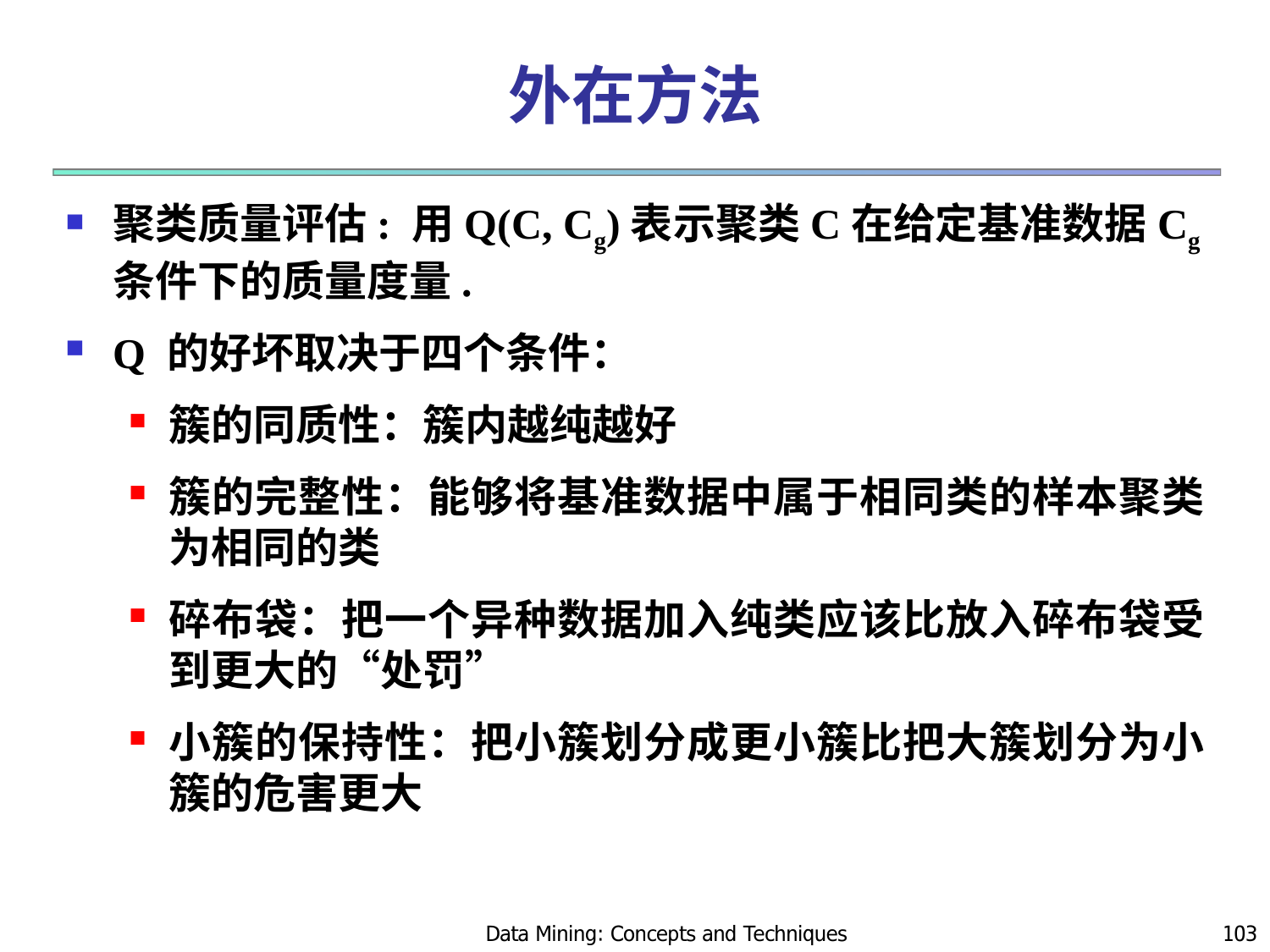

聚类质量评估: 用Q(C, Cg)表示聚类C在给定基准数据Cg条件下的质量度量.
Q 的好坏取决于四个条件：
簇的同质性：簇内越纯越好
簇的完整性：能够将基准数据中属于相同类的样本聚类为相同的类
碎布袋：把一个异种数据加入纯类应该比放入碎布袋受到更大的“处罚”
小簇的保持性：把小簇划分成更小簇比把大簇划分为小簇的危害更大
# 外在方法
Data Mining: Concepts and Techniques
103
103